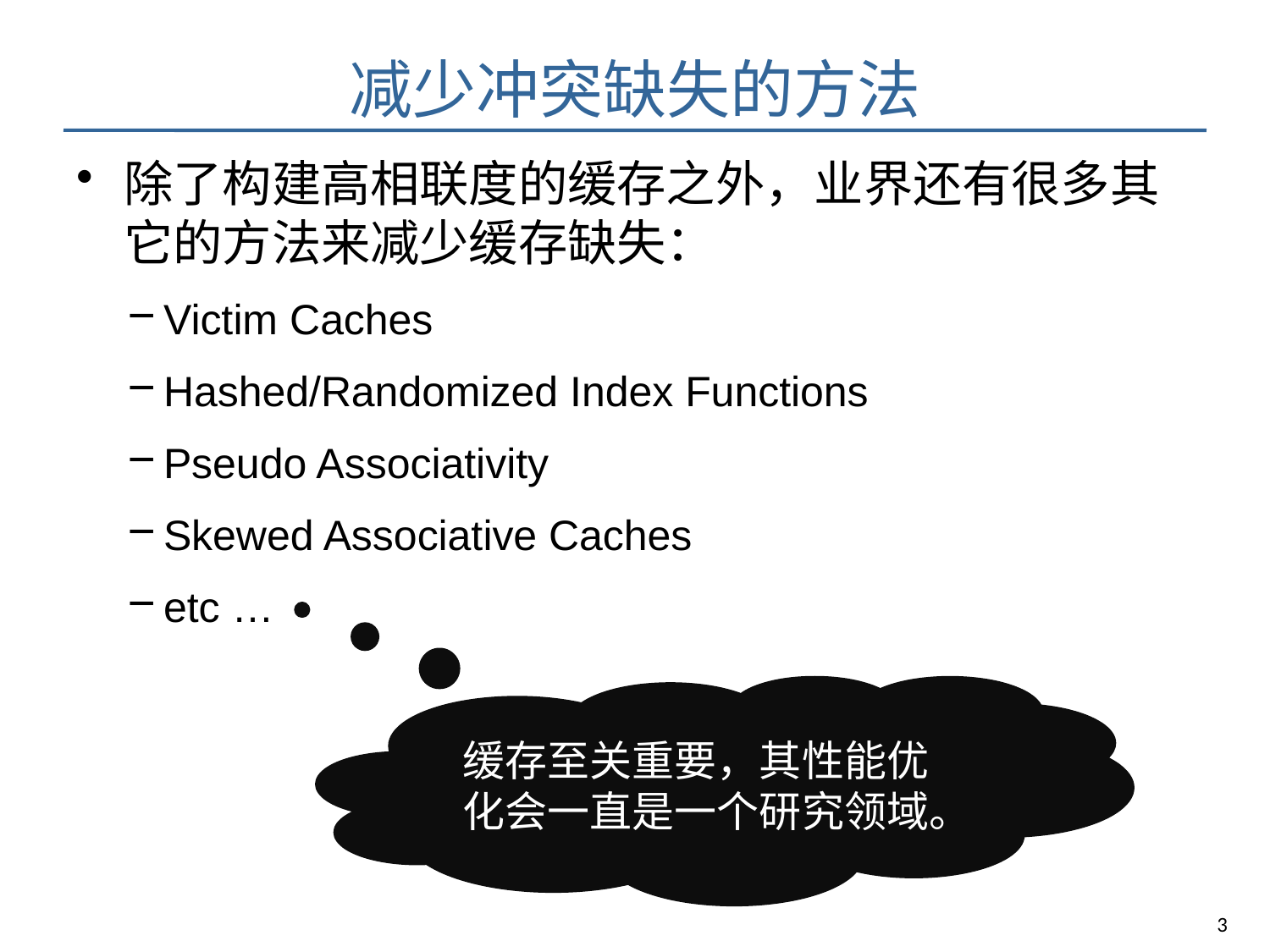

# 减少冲突缺失的方法
除了构建高相联度的缓存之外，业界还有很多其它的方法来减少缓存缺失：
Victim Caches
Hashed/Randomized Index Functions
Pseudo Associativity
Skewed Associative Caches
etc …

缓存至关重要，其性能优化会一直是一个研究领域。
3